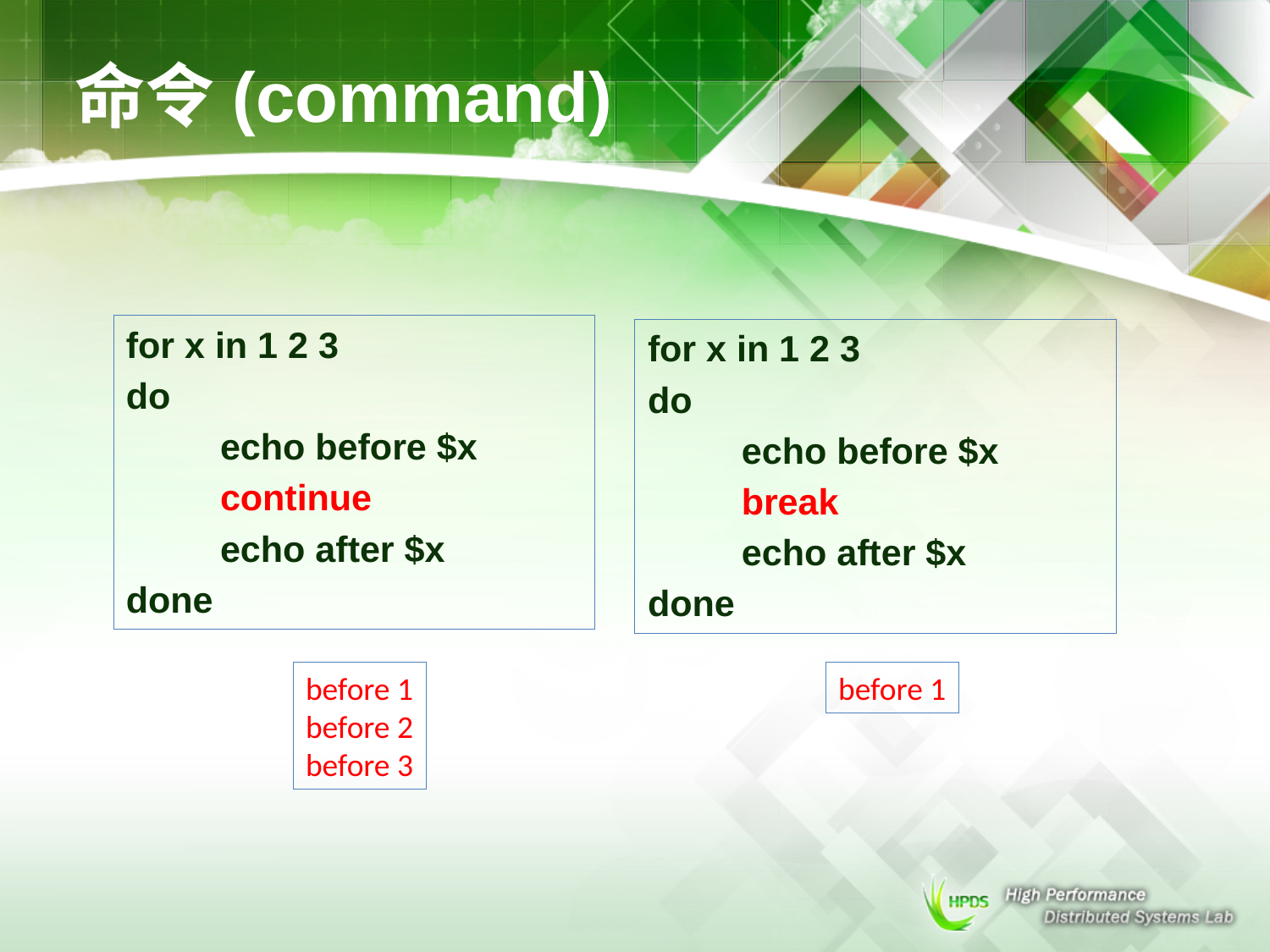

# 命令(command)
for x in 1 2 3
do
	echo before $x
	continue
	echo after $x
done
for x in 1 2 3
do
	echo before $x
	break
	echo after $x
done
before 1
before 2
before 3
before 1